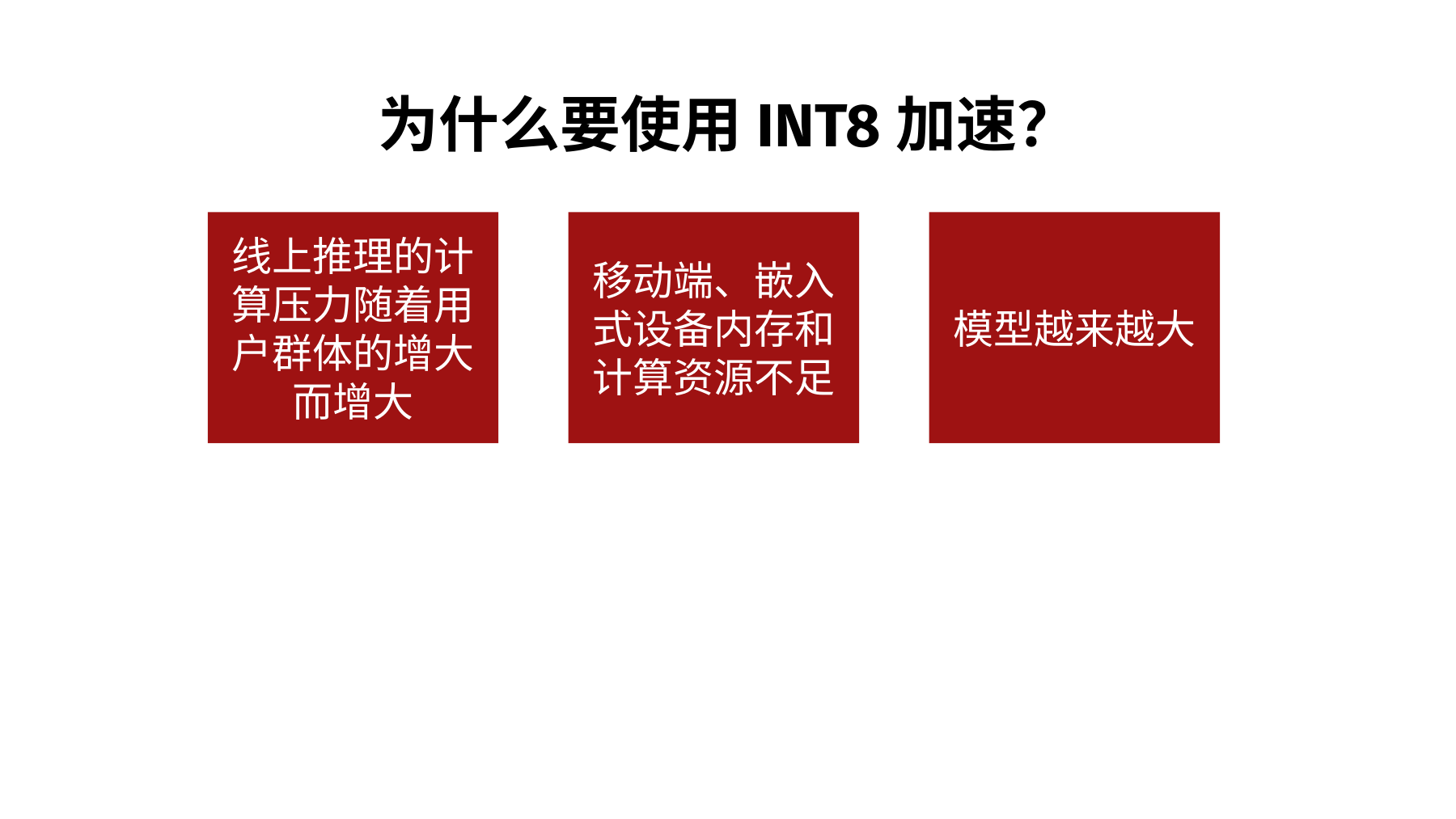

# 为什么要使用INT8加速？
线上推理的计算压力随着用户群体的增大而增大
移动端、嵌入式设备内存和计算资源不足
模型越来越大